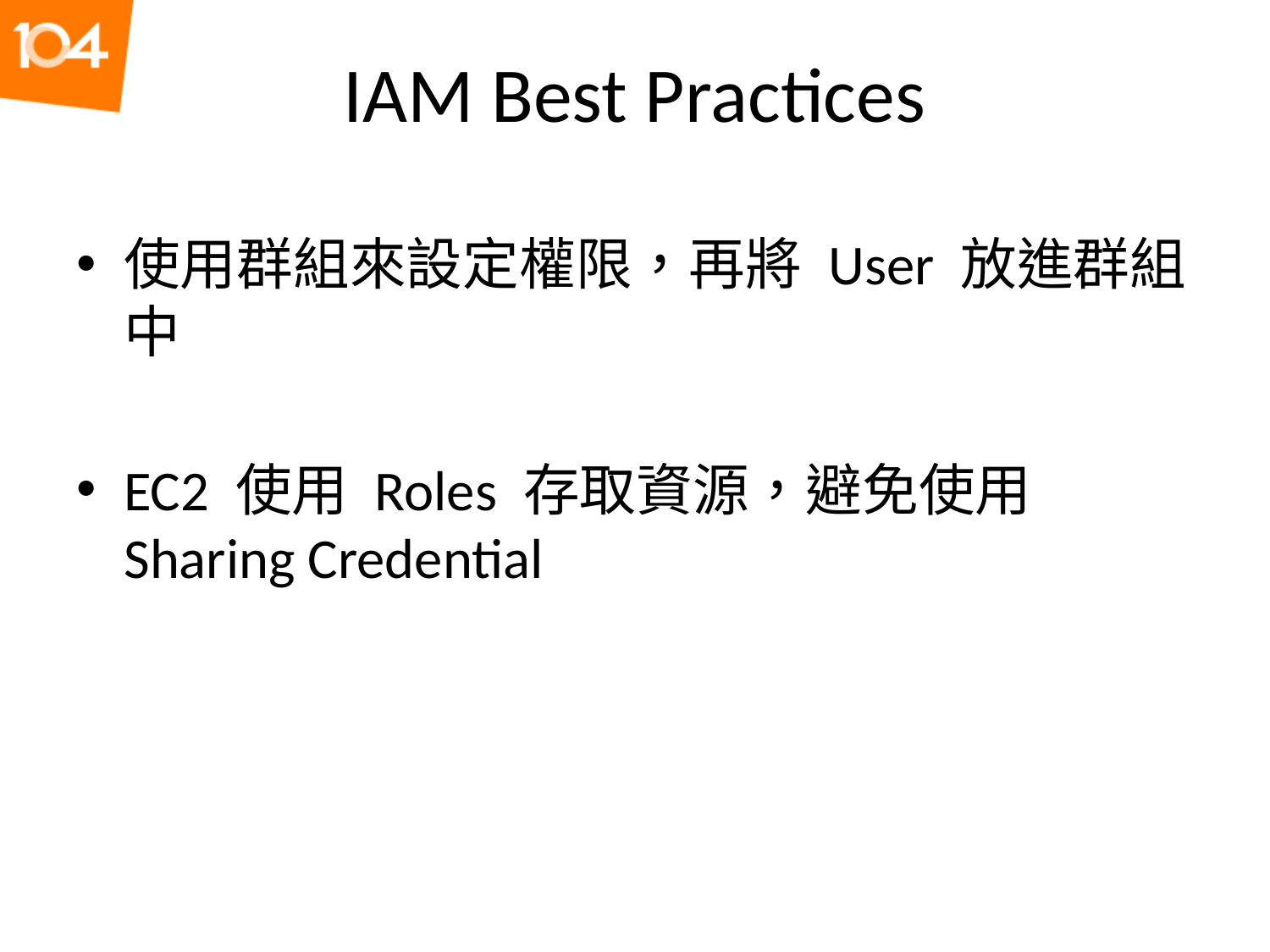

# IAM Best Practices
使用群組來設定權限，再將 User 放進群組中

EC2 使用 Roles 存取資源，避免使用 Sharing Credential